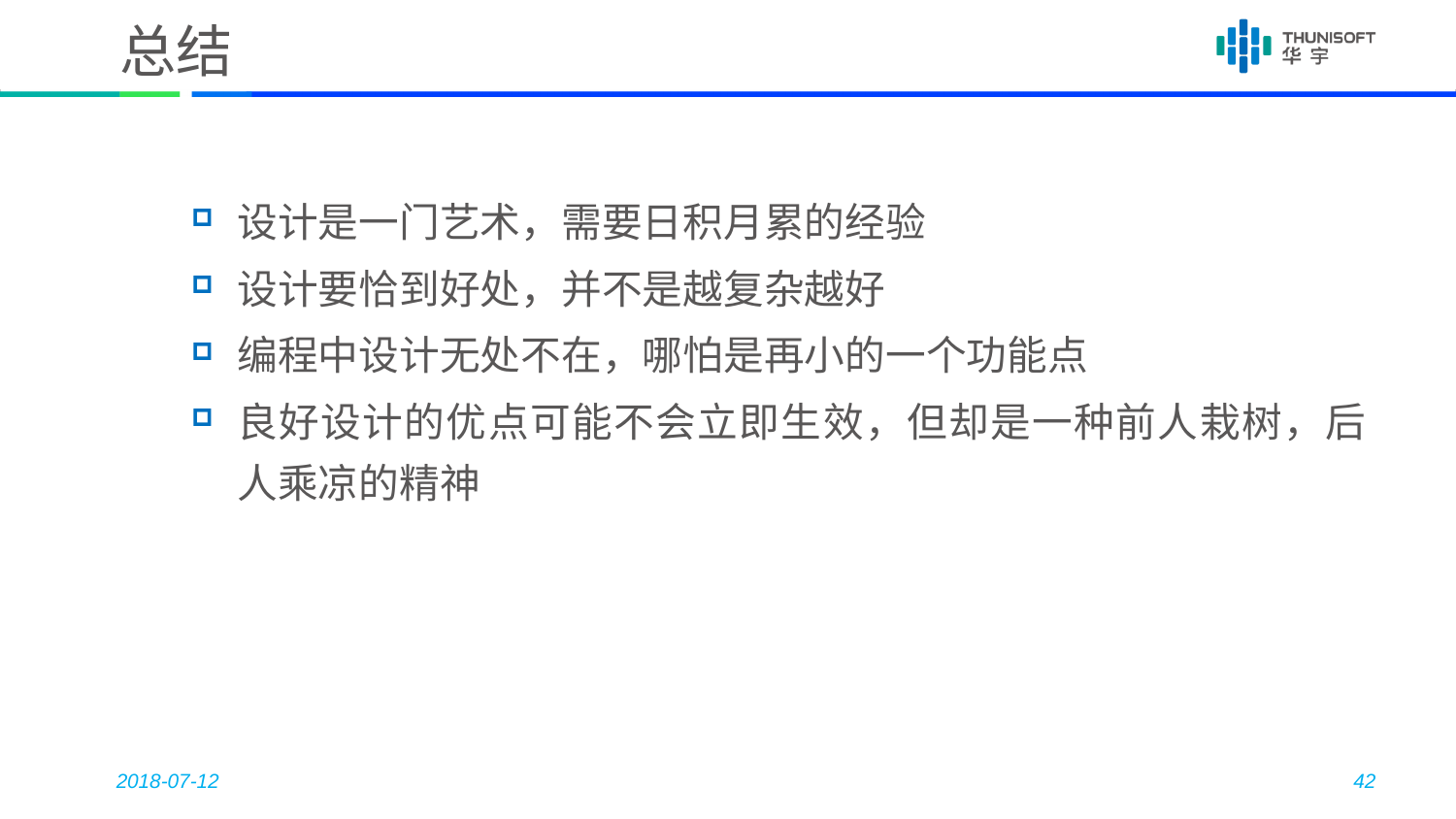

# 总结

设计是一门艺术，需要日积月累的经验
设计要恰到好处，并不是越复杂越好
编程中设计无处不在，哪怕是再小的一个功能点
良好设计的优点可能不会立即生效，但却是一种前人栽树，后人乘凉的精神

2018-07-12
42